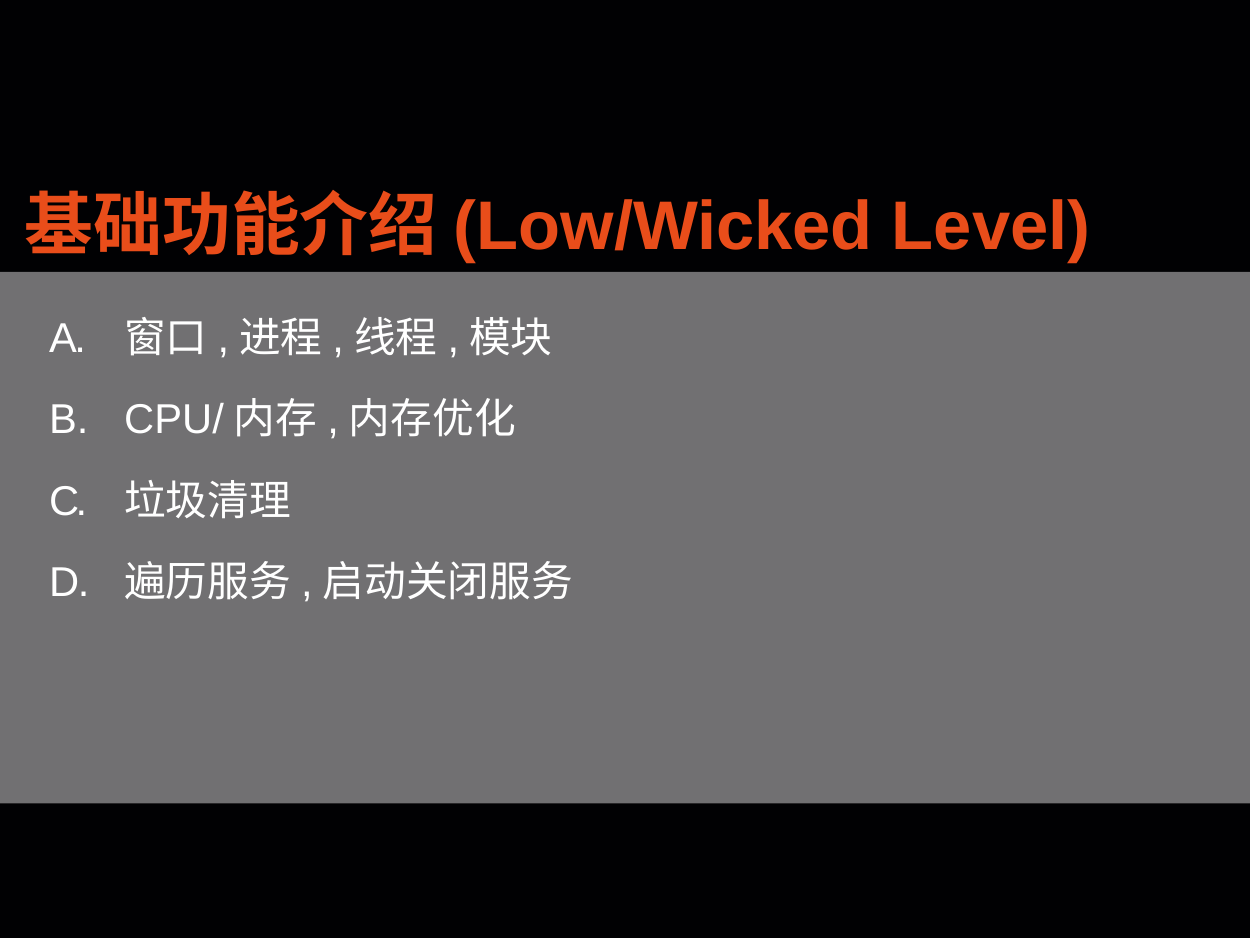

基础功能介绍(Low/Wicked Level)

窗口,进程,线程,模块
CPU/内存,内存优化
垃圾清理
遍历服务,启动关闭服务